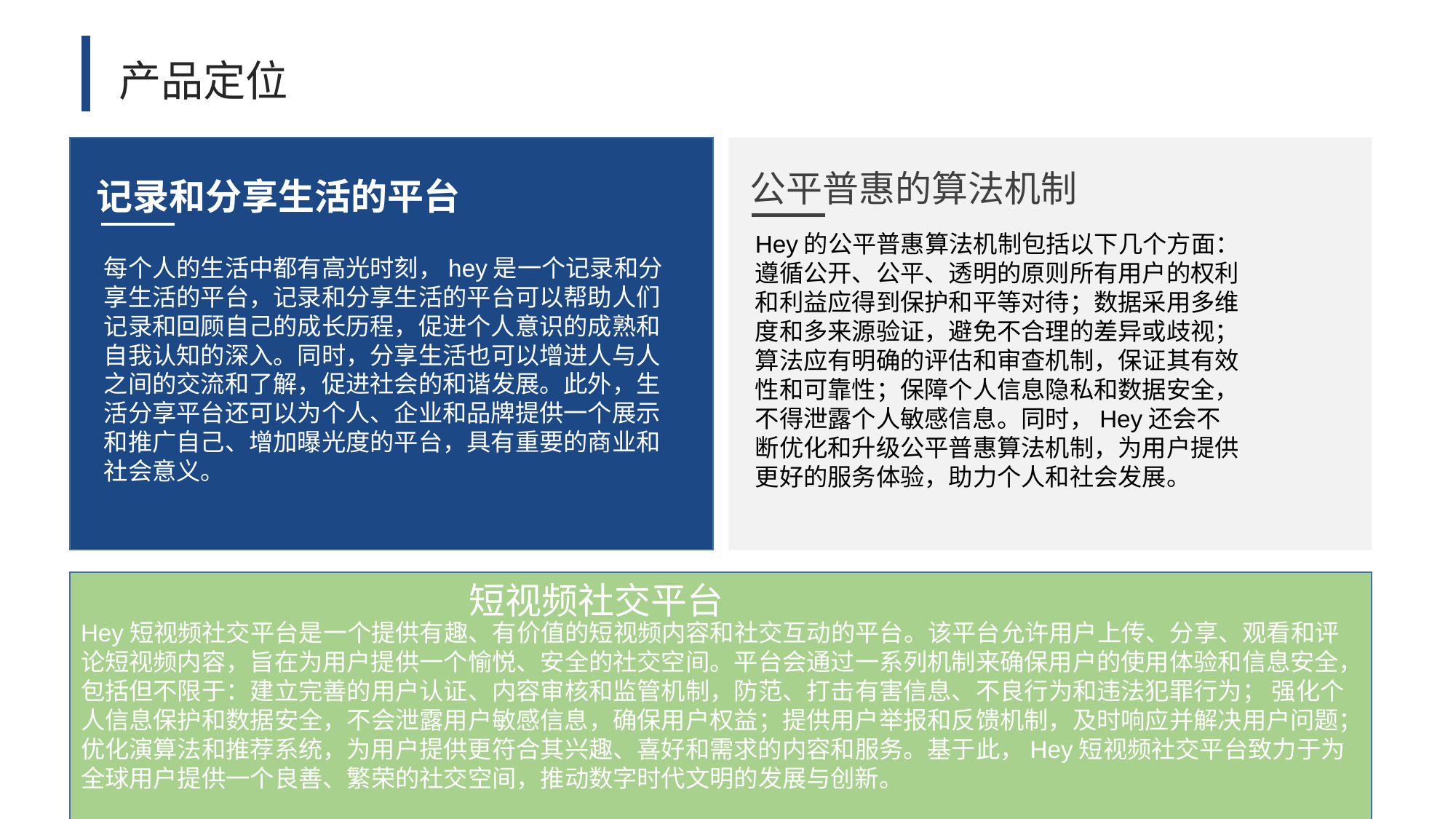

产品定位

公平普惠的算法机制
记录和分享生活的平台
Hey的公平普惠算法机制包括以下几个方面：遵循公开、公平、透明的原则所有用户的权利和利益应得到保护和平等对待；数据采用多维度和多来源验证，避免不合理的差异或歧视；算法应有明确的评估和审查机制，保证其有效性和可靠性；保障个人信息隐私和数据安全，不得泄露个人敏感信息。同时，Hey还会不断优化和升级公平普惠算法机制，为用户提供更好的服务体验，助力个人和社会发展。

每个人的生活中都有高光时刻，hey是一个记录和分享生活的平台，记录和分享生活的平台可以帮助人们记录和回顾自己的成长历程，促进个人意识的成熟和自我认知的深入。同时，分享生活也可以增进人与人之间的交流和了解，促进社会的和谐发展。此外，生活分享平台还可以为个人、企业和品牌提供一个展示和推广自己、增加曝光度的平台，具有重要的商业和社会意义。

Hey短视频社交平台是一个提供有趣、有价值的短视频内容和社交互动的平台。该平台允许用户上传、分享、观看和评论短视频内容，旨在为用户提供一个愉悦、安全的社交空间。平台会通过一系列机制来确保用户的使用体验和信息安全，包括但不限于：建立完善的用户认证、内容审核和监管机制，防范、打击有害信息、不良行为和违法犯罪行为； 强化个人信息保护和数据安全，不会泄露用户敏感信息，确保用户权益；提供用户举报和反馈机制，及时响应并解决用户问题；优化演算法和推荐系统，为用户提供更符合其兴趣、喜好和需求的内容和服务。基于此，Hey短视频社交平台致力于为全球用户提供一个良善、繁荣的社交空间，推动数字时代文明的发展与创新。
短视频社交平台